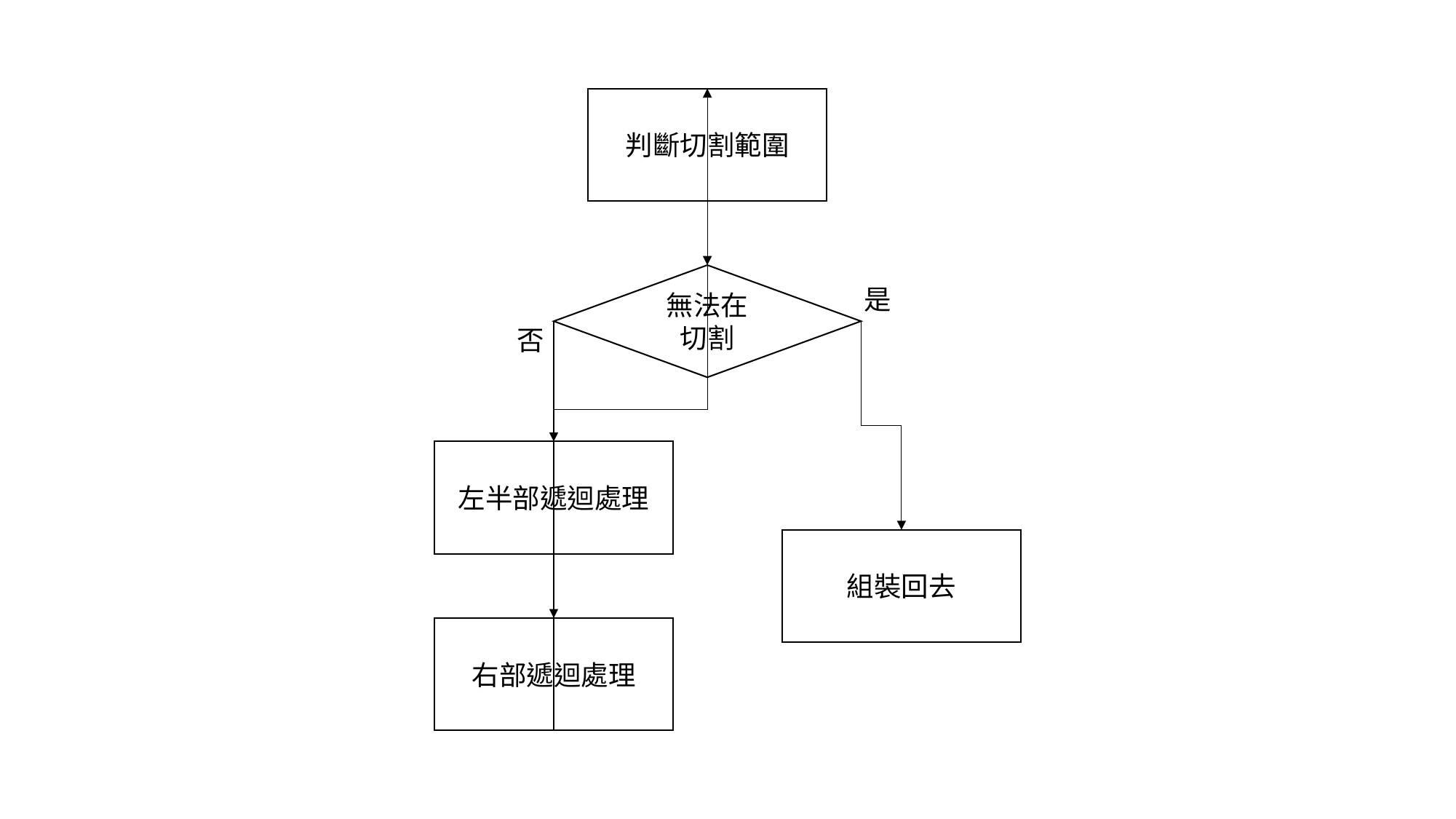

判斷切割範圍
無法在
切割
左半部遞迴處理
組裝回去
右部遞迴處理
是
否